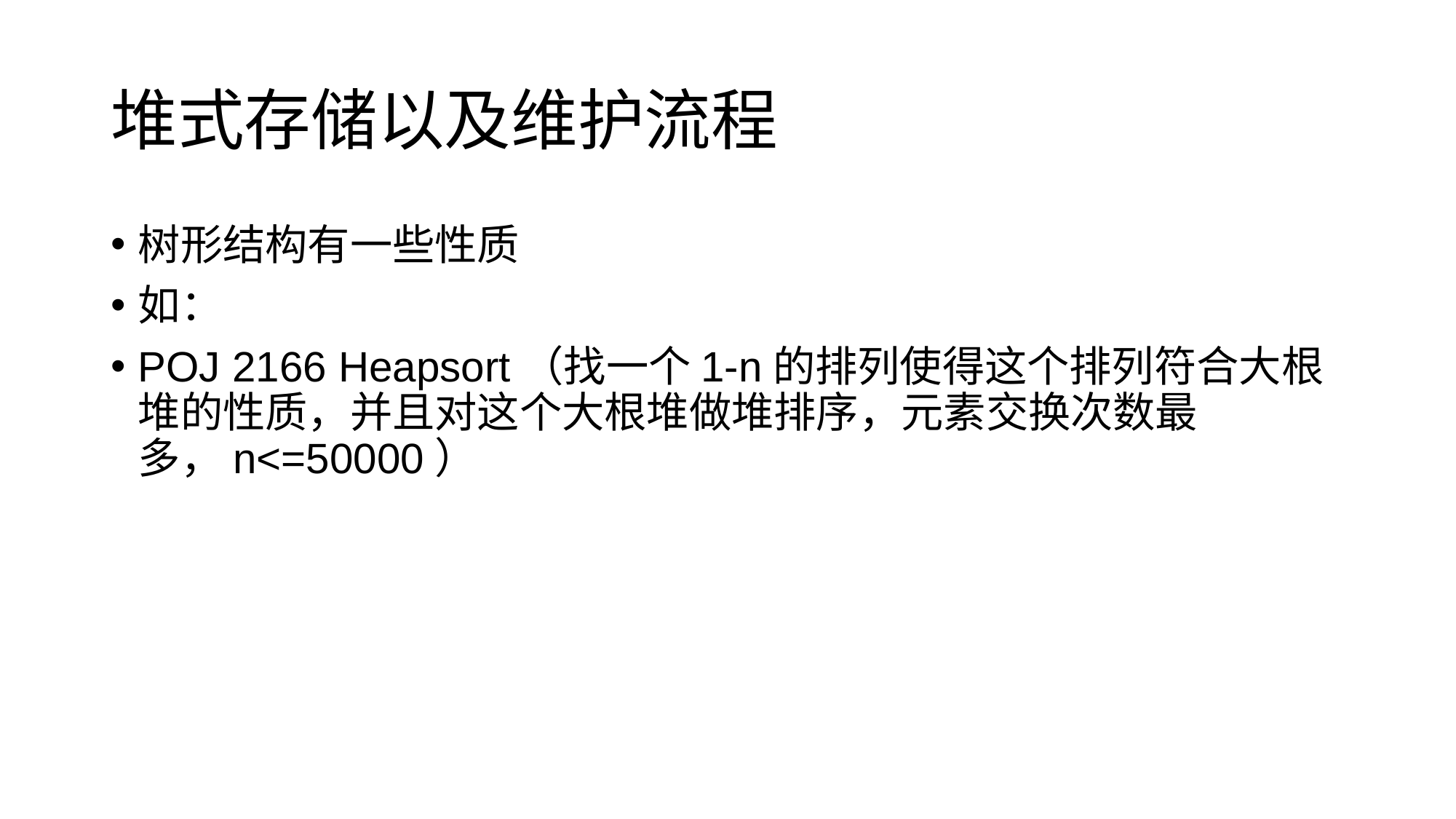

# 堆式存储以及维护流程
树形结构有一些性质
如：
POJ 2166 Heapsort（找一个1-n的排列使得这个排列符合大根堆的性质，并且对这个大根堆做堆排序，元素交换次数最多，n<=50000）